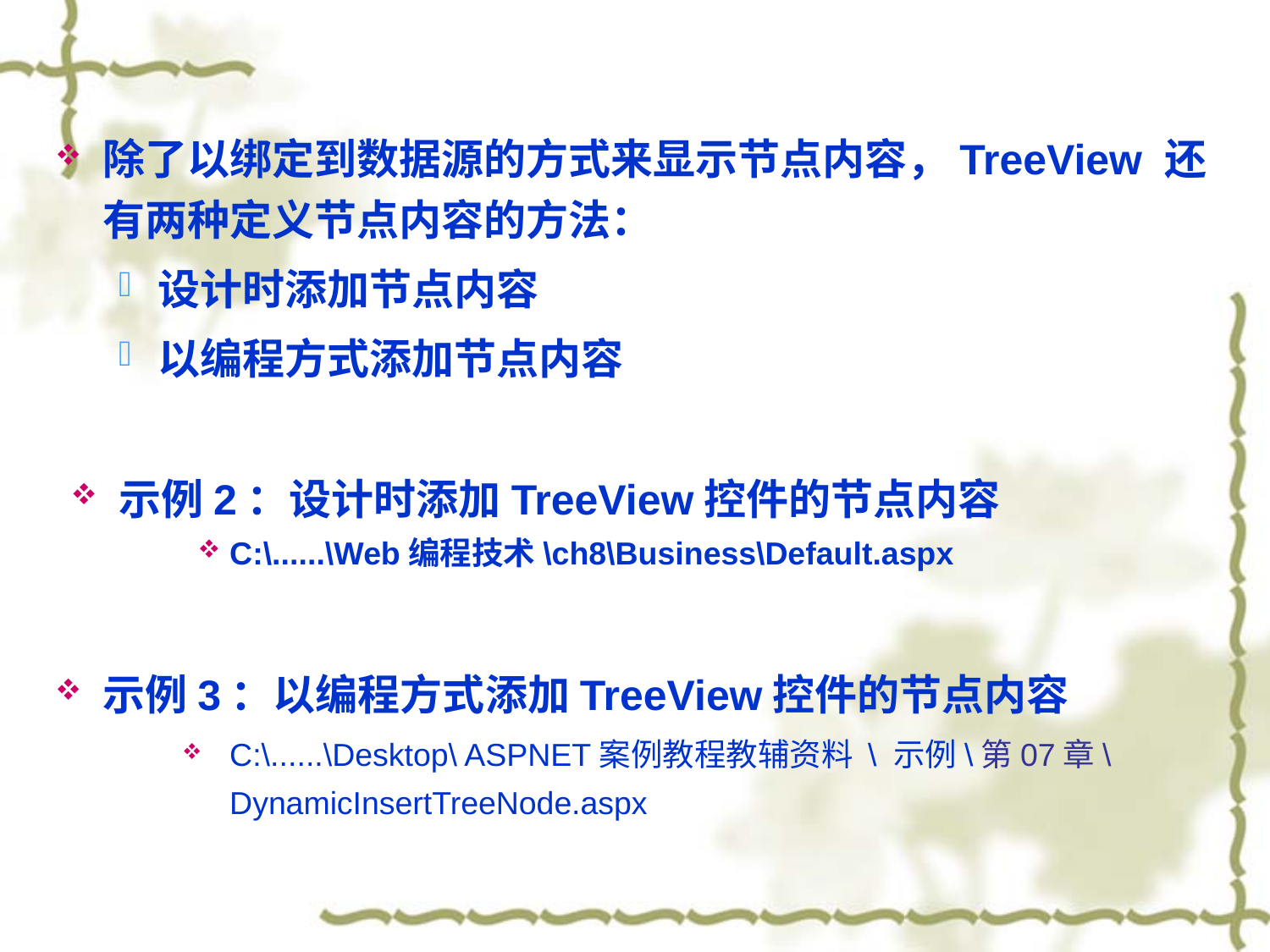

除了以绑定到数据源的方式来显示节点内容，TreeView 还有两种定义节点内容的方法：
设计时添加节点内容
以编程方式添加节点内容

示例2：设计时添加TreeView控件的节点内容
C:\......\Web编程技术\ch8\Business\Default.aspx

示例3：以编程方式添加TreeView控件的节点内容
C:\......\Desktop\ ASPNET案例教程教辅资料 \ 示例\第07章\ DynamicInsertTreeNode.aspx